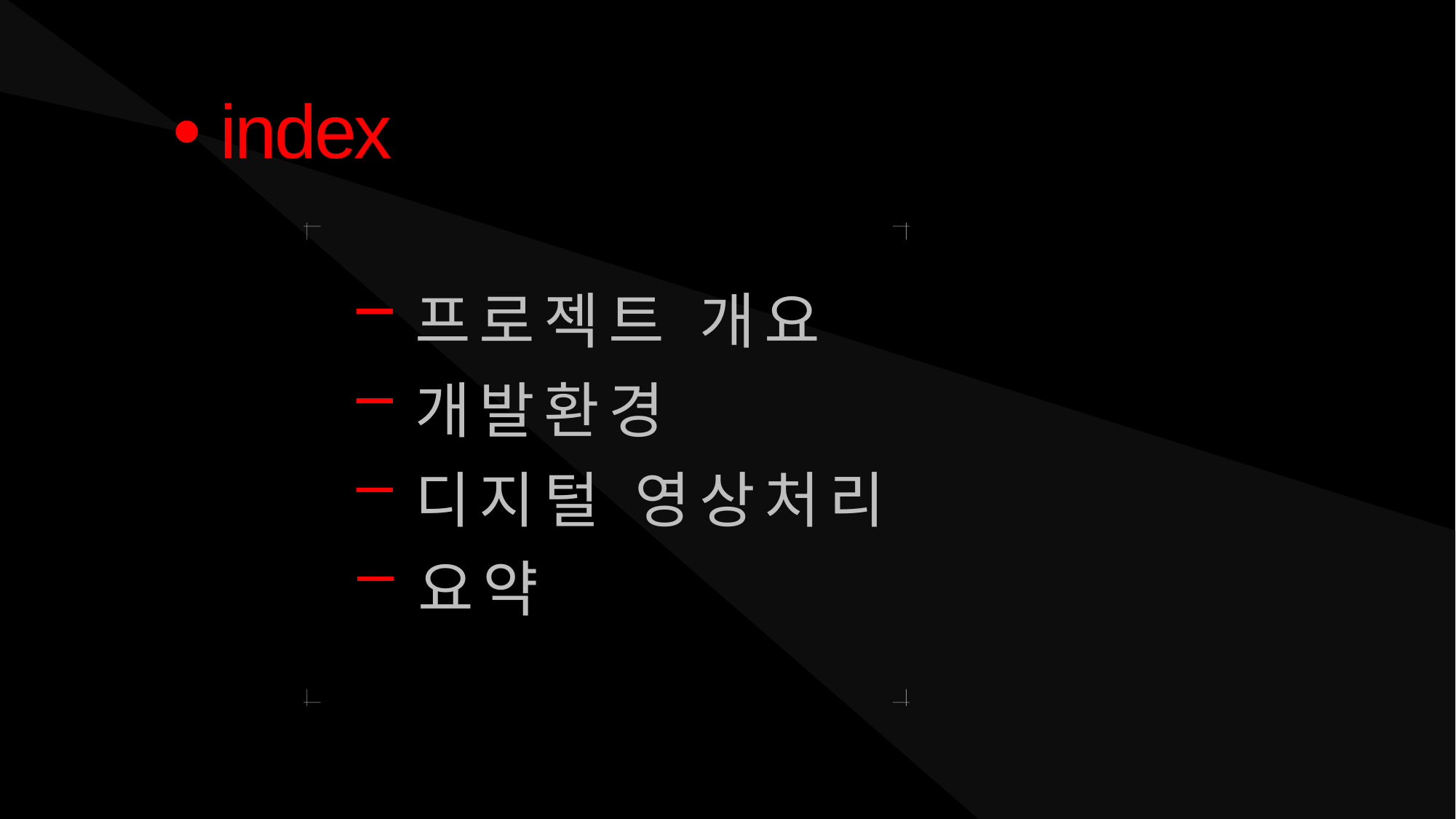

index

프로젝트 개요
개발환경
디지털 영상처리
요약